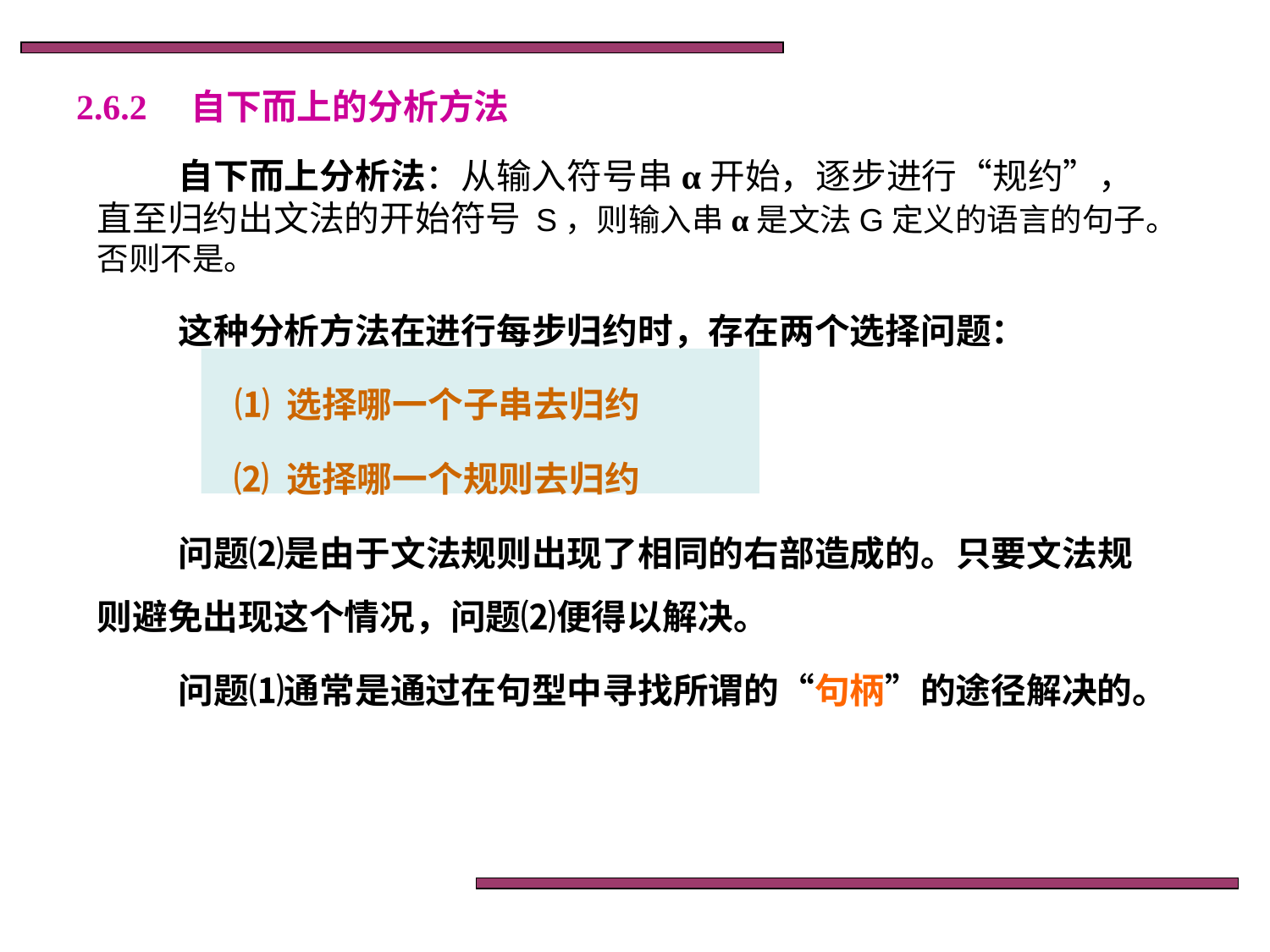

# 2.6.2　自下而上的分析方法
自下而上分析法：从输入符号串α开始，逐步进行“规约”，直至归约出文法的开始符号 S，则输入串α是文法G定义的语言的句子。否则不是。
这种分析方法在进行每步归约时，存在两个选择问题：
       ⑴ 选择哪一个子串去归约
       ⑵ 选择哪一个规则去归约
问题⑵是由于文法规则出现了相同的右部造成的。只要文法规则避免出现这个情况，问题⑵便得以解决。
问题⑴通常是通过在句型中寻找所谓的“句柄”的途径解决的。